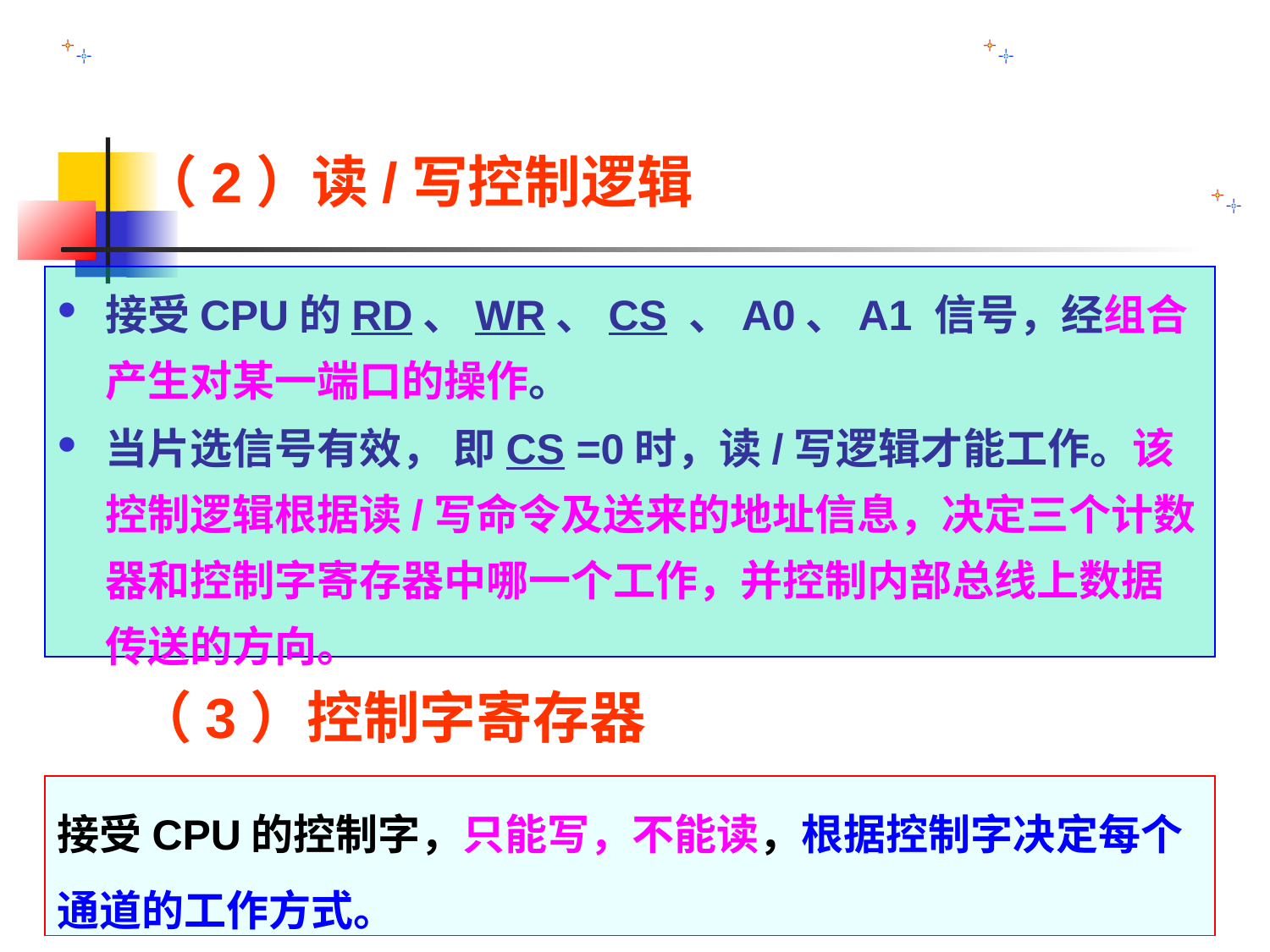

（2）读/写控制逻辑
接受CPU的RD、WR、CS 、A0、A1 信号，经组合产生对某一端口的操作。
当片选信号有效， 即CS =0时，读/写逻辑才能工作。该控制逻辑根据读/写命令及送来的地址信息，决定三个计数器和控制字寄存器中哪一个工作，并控制内部总线上数据传送的方向。
    （3）控制字寄存器
接受CPU的控制字，只能写，不能读，根据控制字决定每个通道的工作方式。